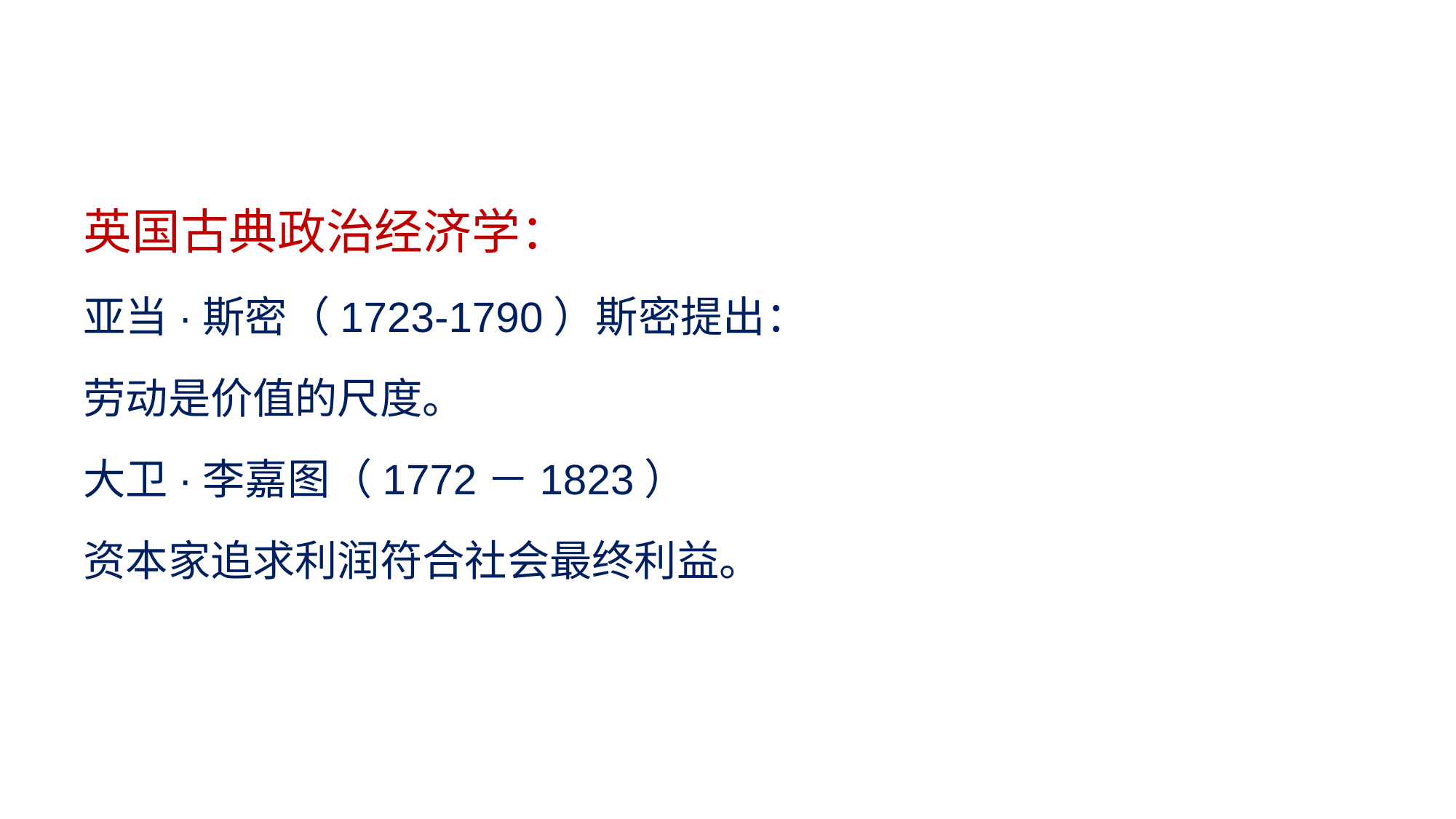

#
英国古典政治经济学：
亚当·斯密（1723-1790）斯密提出：
劳动是价值的尺度。
大卫·李嘉图（1772－1823）
资本家追求利润符合社会最终利益。